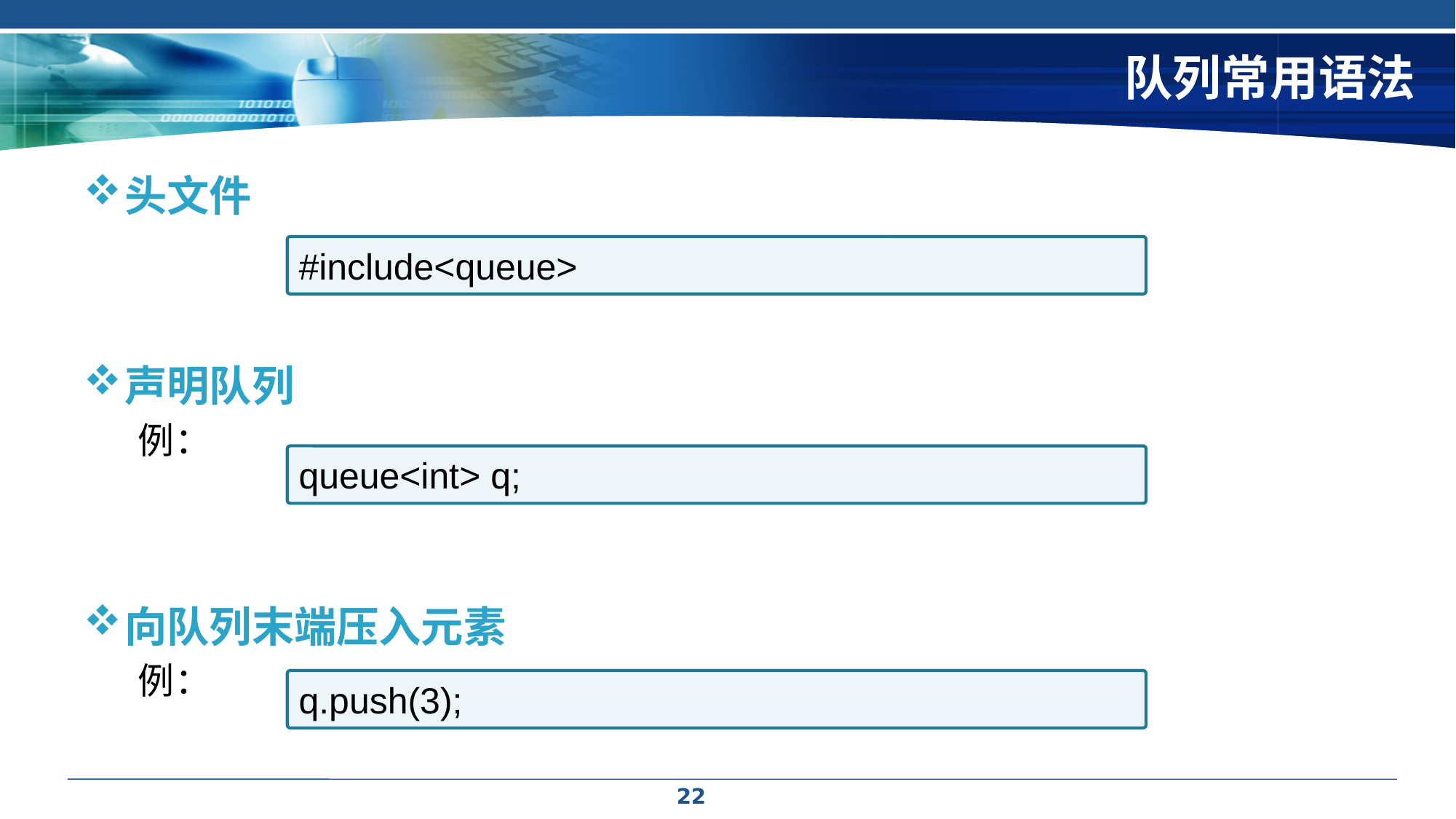

# 队列常用语法
头文件

声明队列
例：

向队列末端压入元素
例：

#include<queue>
queue<int> q;
q.push(3);
22